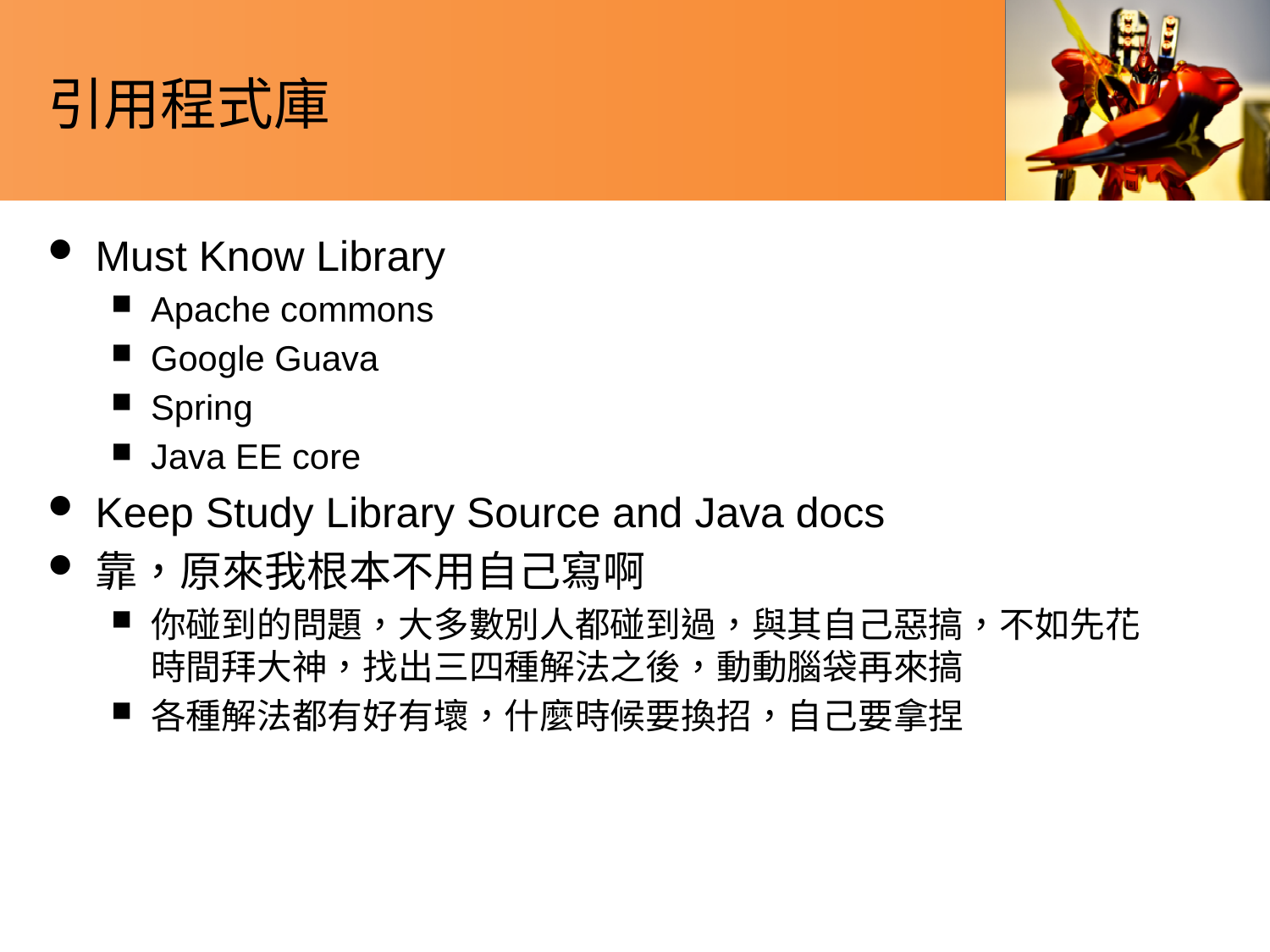

# 引用程式庫
Must Know Library
Apache commons
Google Guava
Spring
Java EE core
Keep Study Library Source and Java docs
靠，原來我根本不用自己寫啊
你碰到的問題，大多數別人都碰到過，與其自己惡搞，不如先花時間拜大神，找出三四種解法之後，動動腦袋再來搞
各種解法都有好有壞，什麼時候要換招，自己要拿捏